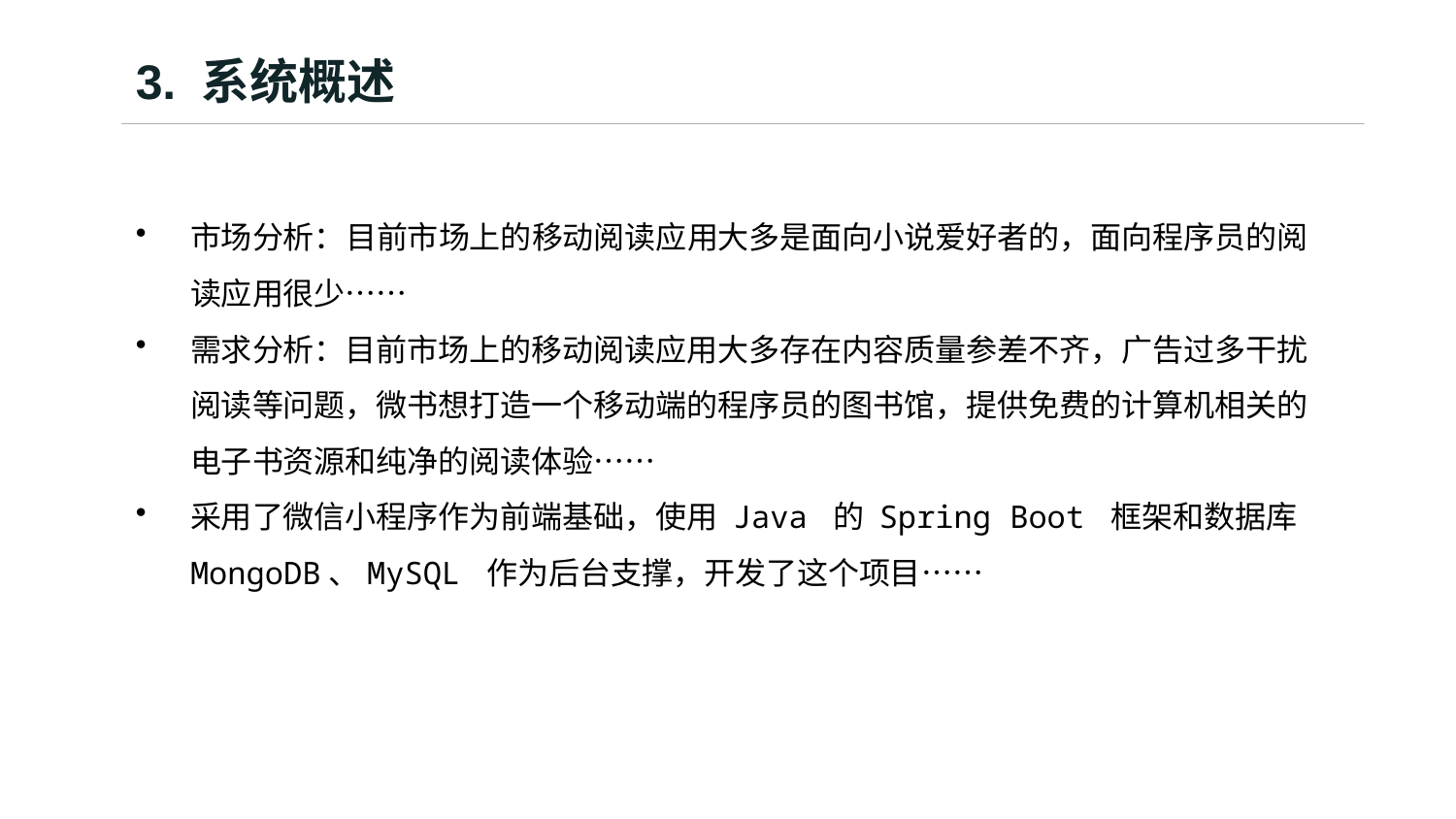

3. 系统概述

市场分析：目前市场上的移动阅读应用大多是面向小说爱好者的，面向程序员的阅读应用很少……
需求分析：目前市场上的移动阅读应用大多存在内容质量参差不齐，广告过多干扰阅读等问题，微书想打造一个移动端的程序员的图书馆，提供免费的计算机相关的电子书资源和纯净的阅读体验……
采用了微信小程序作为前端基础，使用 Java 的 Spring Boot 框架和数据库 MongoDB、MySQL 作为后台支撑，开发了这个项目……